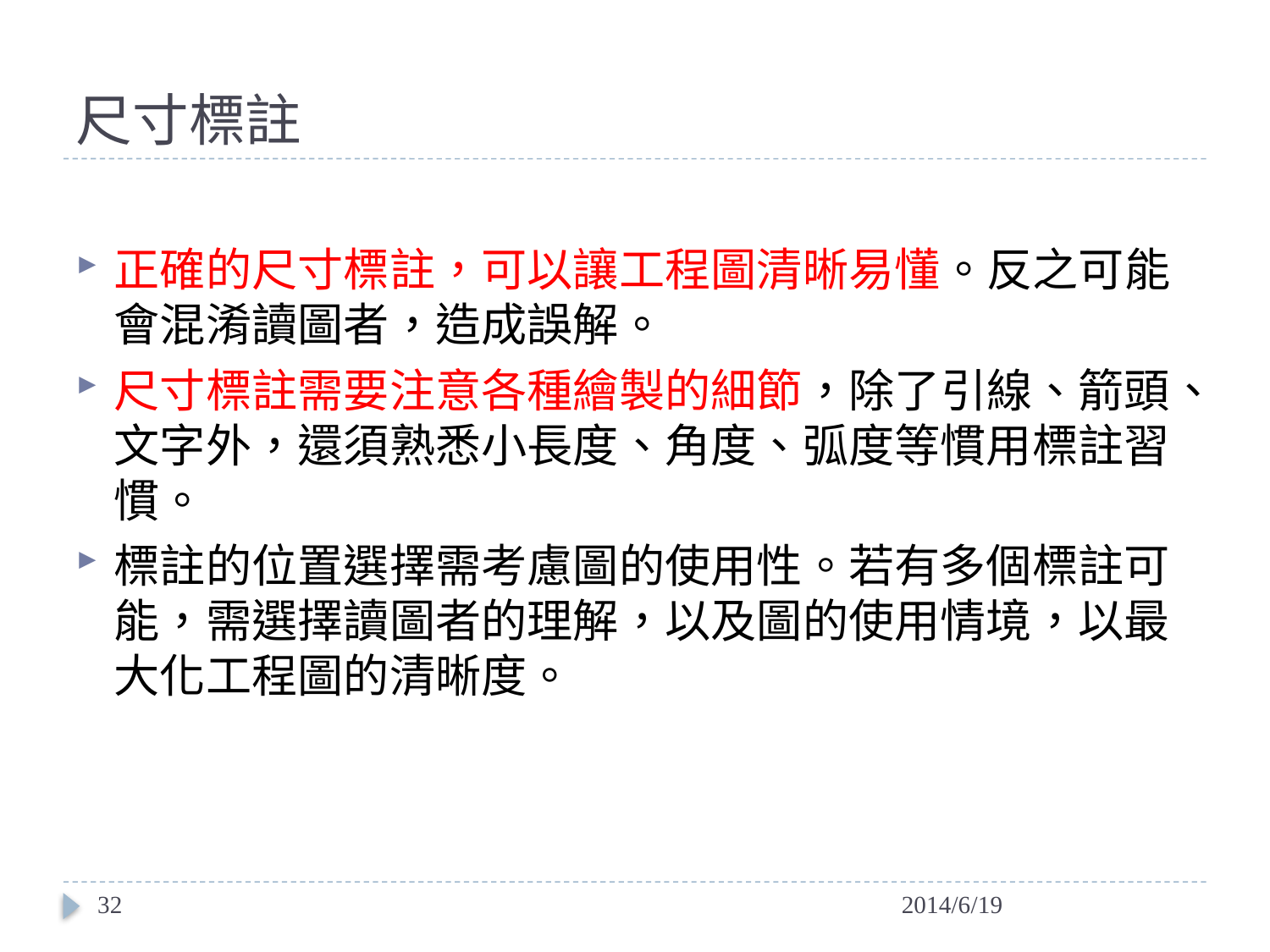

# 尺寸標註

正確的尺寸標註，可以讓工程圖清晰易懂。反之可能會混淆讀圖者，造成誤解。
尺寸標註需要注意各種繪製的細節，除了引線、箭頭、文字外，還須熟悉小長度、角度、弧度等慣用標註習慣。
標註的位置選擇需考慮圖的使用性。若有多個標註可能，需選擇讀圖者的理解，以及圖的使用情境，以最大化工程圖的清晰度。

32
2014/6/19